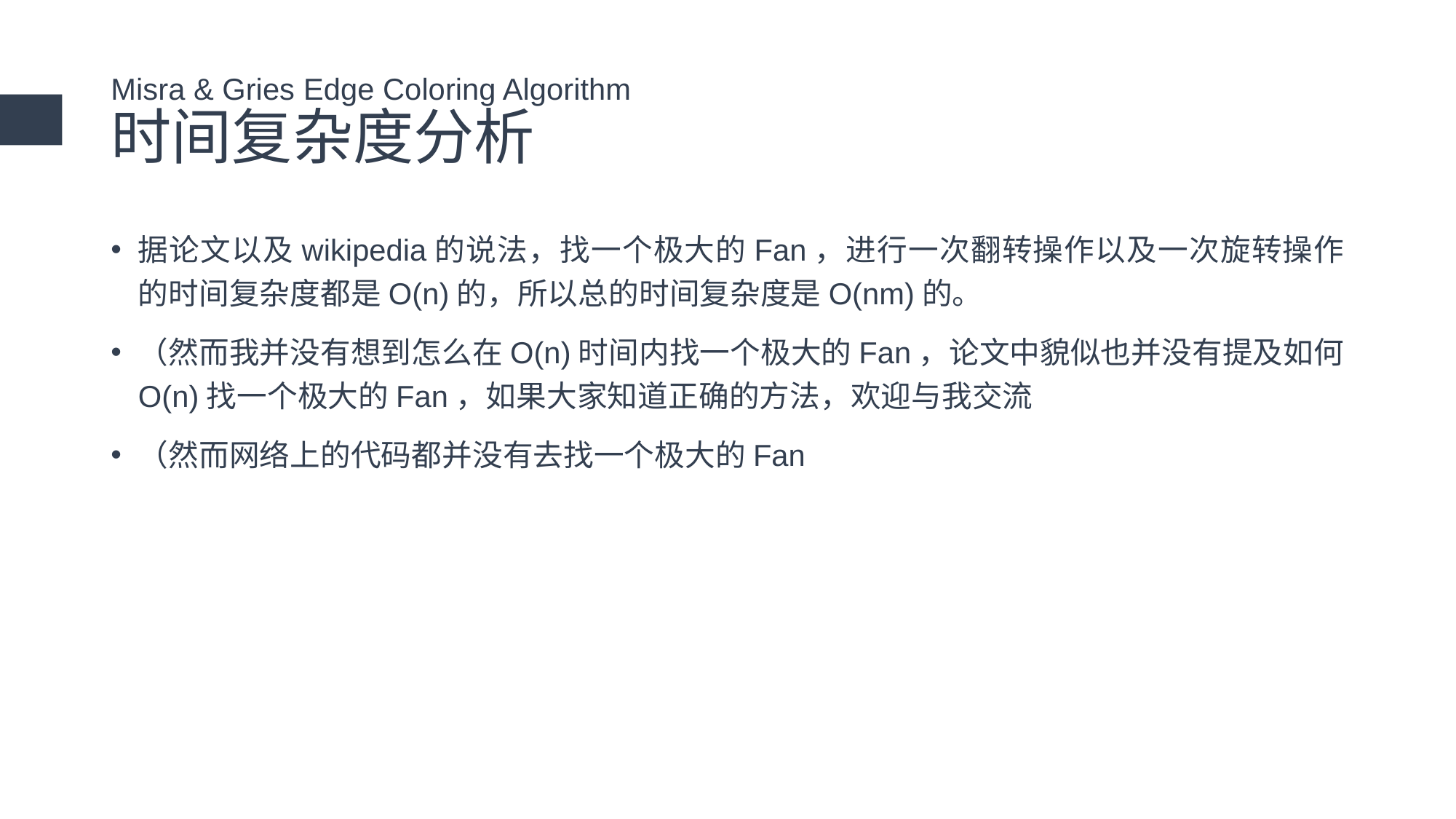

# Misra & Gries Edge Coloring Algorithm 时间复杂度分析
据论文以及wikipedia的说法，找一个极大的Fan，进行一次翻转操作以及一次旋转操作的时间复杂度都是O(n)的，所以总的时间复杂度是O(nm)的。
（然而我并没有想到怎么在O(n)时间内找一个极大的Fan，论文中貌似也并没有提及如何O(n)找一个极大的Fan，如果大家知道正确的方法，欢迎与我交流
（然而网络上的代码都并没有去找一个极大的Fan